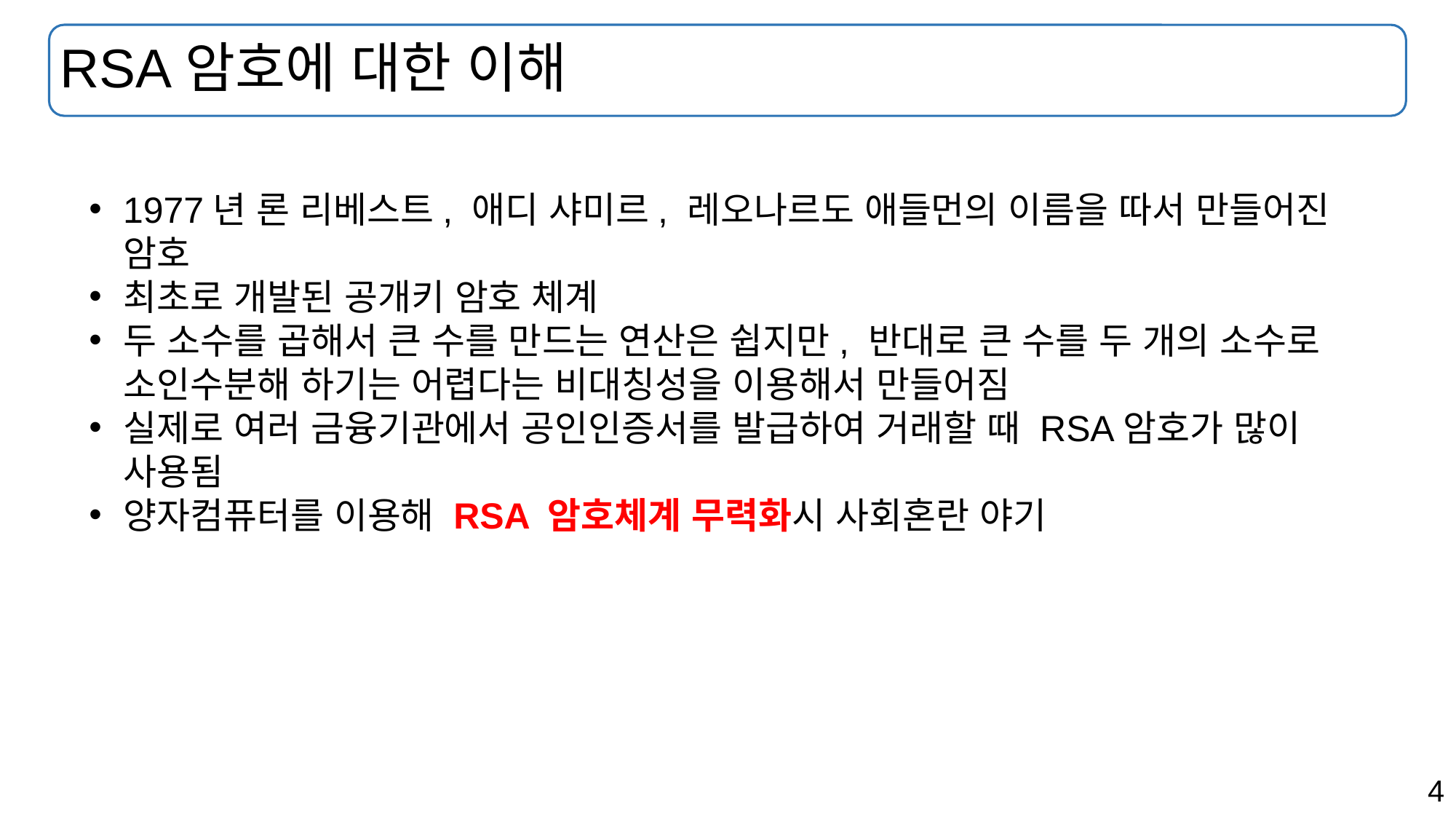

# RSA암호에 대한 이해
1977년 론 리베스트, 애디 샤미르, 레오나르도 애들먼의 이름을 따서 만들어진 암호
최초로 개발된 공개키 암호 체계
두 소수를 곱해서 큰 수를 만드는 연산은 쉽지만, 반대로 큰 수를 두 개의 소수로 소인수분해 하기는 어렵다는 비대칭성을 이용해서 만들어짐
실제로 여러 금융기관에서 공인인증서를 발급하여 거래할 때 RSA암호가 많이 사용됨
양자컴퓨터를 이용해 RSA 암호체계 무력화시 사회혼란 야기